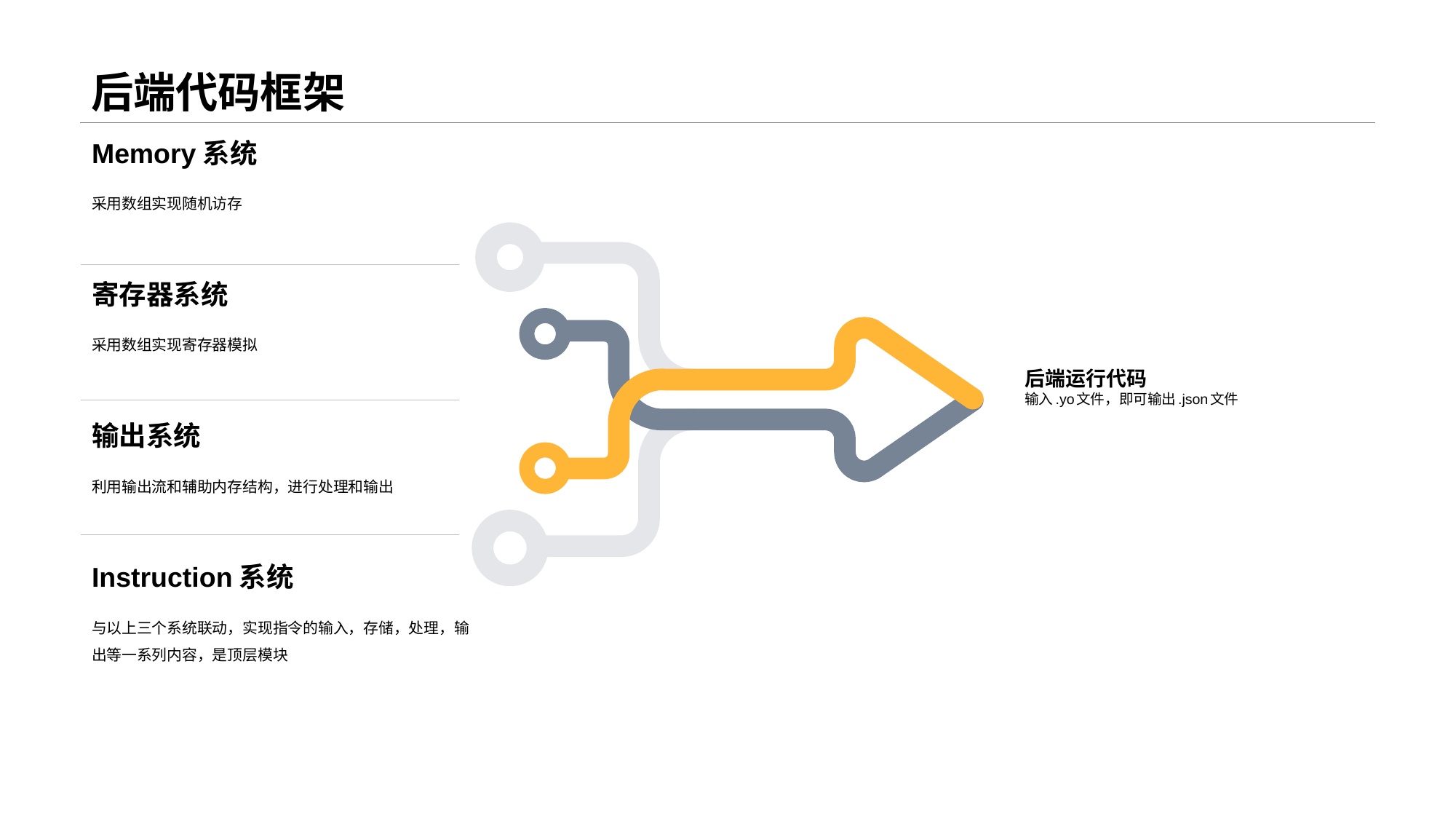

# 后端代码框架
Memory系统
采用数组实现随机访存

寄存器系统
采用数组实现寄存器模拟
后端运行代码
输入.yo文件，即可输出.json文件

输出系统
利用输出流和辅助内存结构，进行处理和输出

Instruction系统
与以上三个系统联动，实现指令的输入，存储，处理，输出等一系列内容，是顶层模块